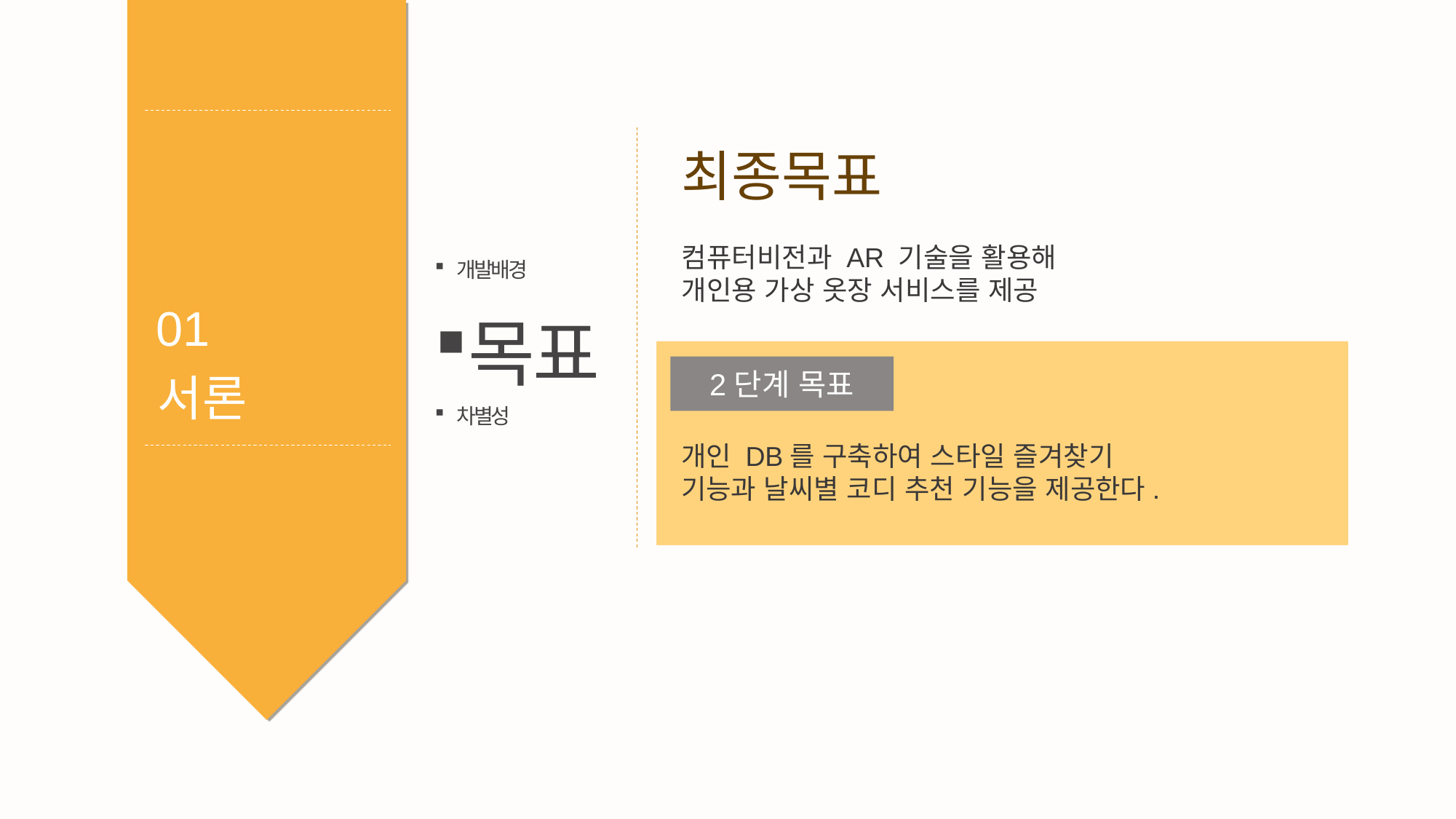

최종목표

컴퓨터비전과 AR 기술을 활용해
개인용 가상 옷장 서비스를 제공

개발배경
목표
차별성
01

2단계 목표
개인 DB를 구축하여 스타일 즐겨찾기 기능과 날씨별 코디 추천 기능을 제공한다.

1단계 목표
사용자가 선택한 옷 이미지를 AR을 통해 입어 볼 수 있게 한다

서론